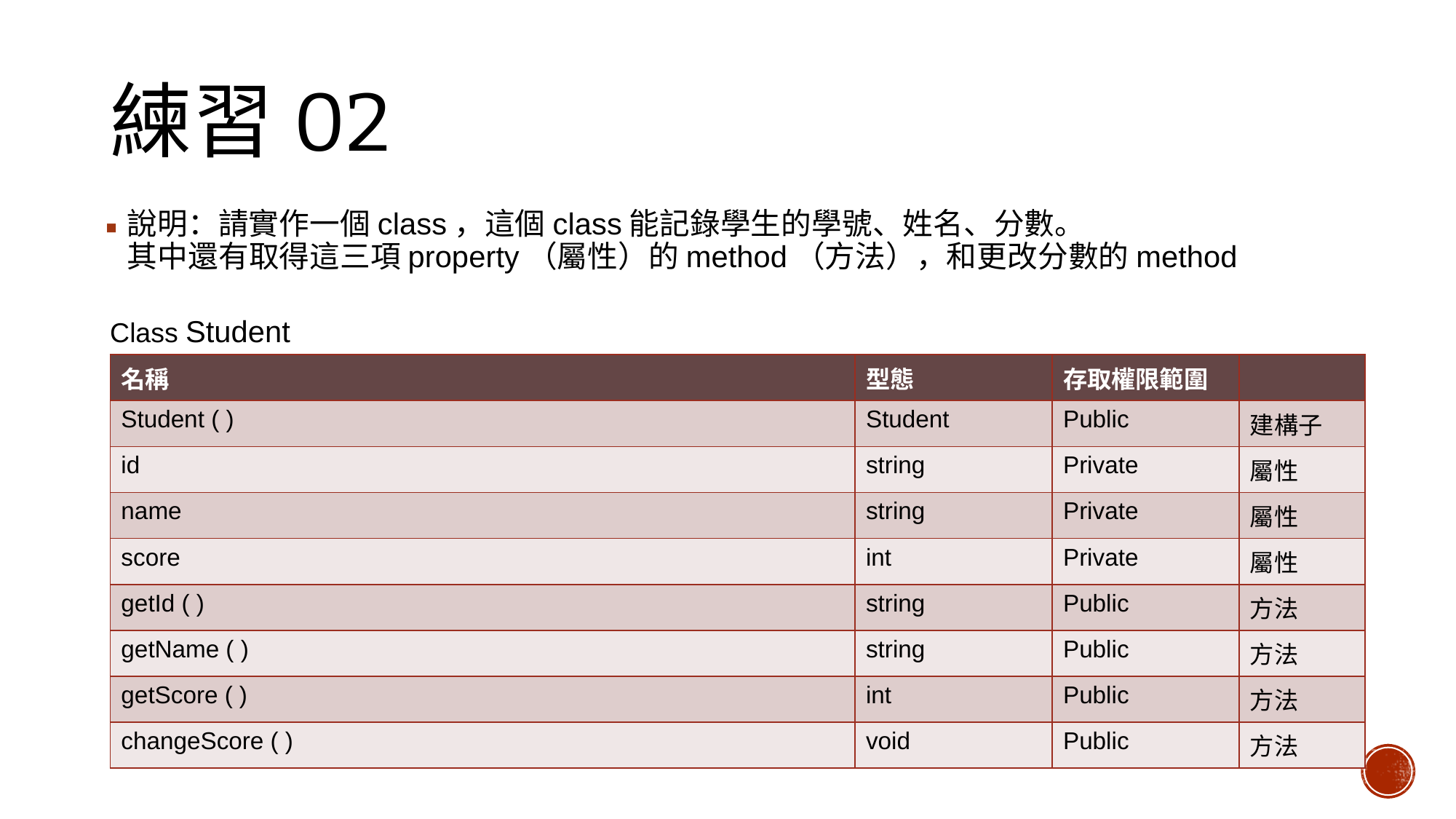

# 練習02
說明：請實作一個class，這個class能記錄學生的學號、姓名、分數。
其中還有取得這三項property（屬性）的method（方法），和更改分數的method

Class Student
| 名稱 | 型態 | 存取權限範圍 |  |
| --- | --- | --- | --- |
| Student ( ) | Student | Public | 建構子 |
| id | string | Private | 屬性 |
| name | string | Private | 屬性 |
| score | int | Private | 屬性 |
| getId ( ) | string | Public | 方法 |
| getName ( ) | string | Public | 方法 |
| getScore ( ) | int | Public | 方法 |
| changeScore ( ) | void | Public | 方法 |